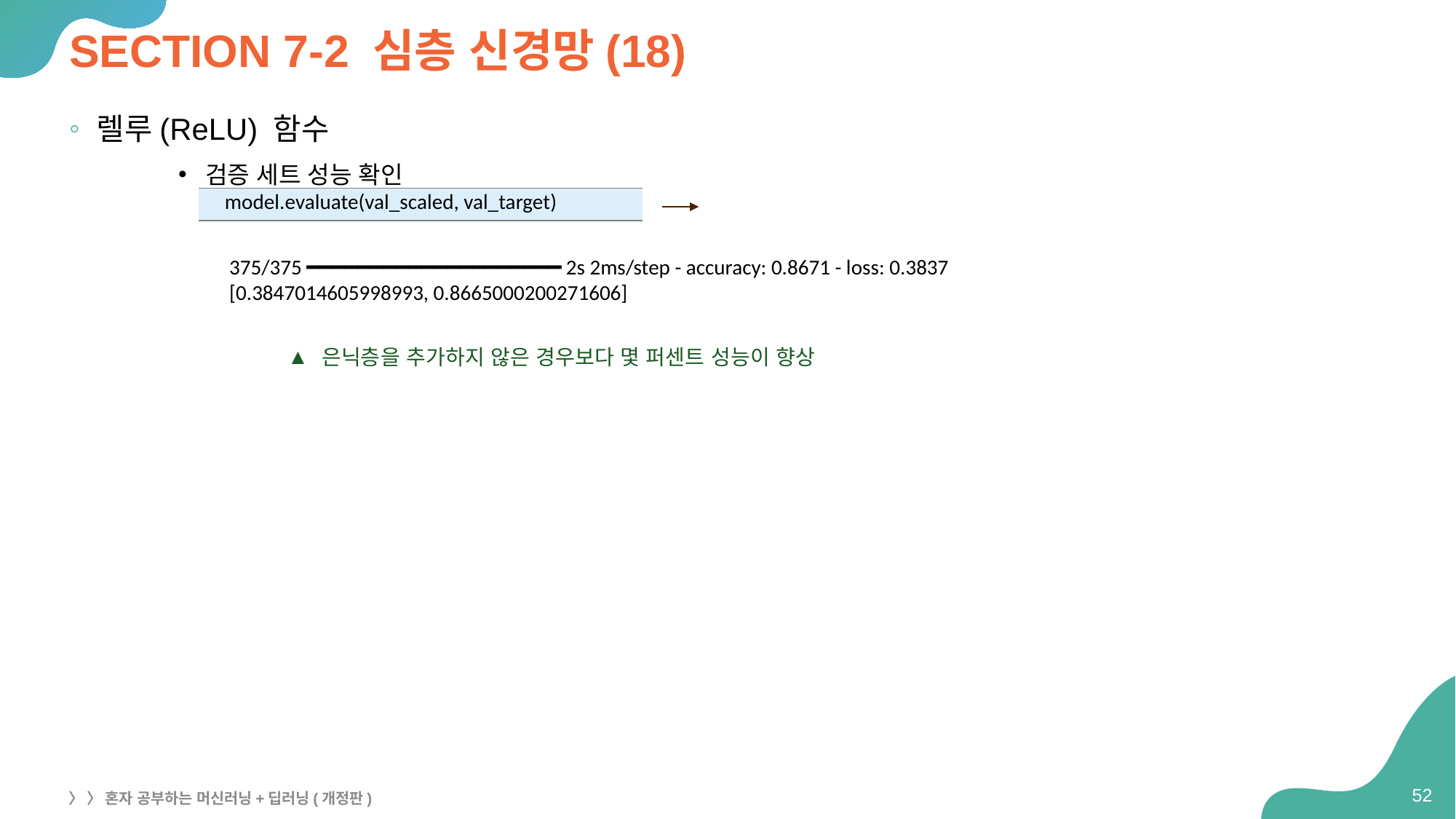

# SECTION 7-2 심층 신경망(18)
렐루(ReLU) 함수
검증 세트 성능 확인
| model.evaluate(val\_scaled, val\_target) |
| --- |
375/375 ━━━━━━━━━━━━━━━━━━━━ 2s 2ms/step - accuracy: 0.8671 - loss: 0.3837
[0.3847014605998993, 0.8665000200271606]
은닉층을 추가하지 않은 경우보다 몇 퍼센트 성능이 향상
52
〉 〉 혼자 공부하는 머신러닝+딥러닝(개정판)